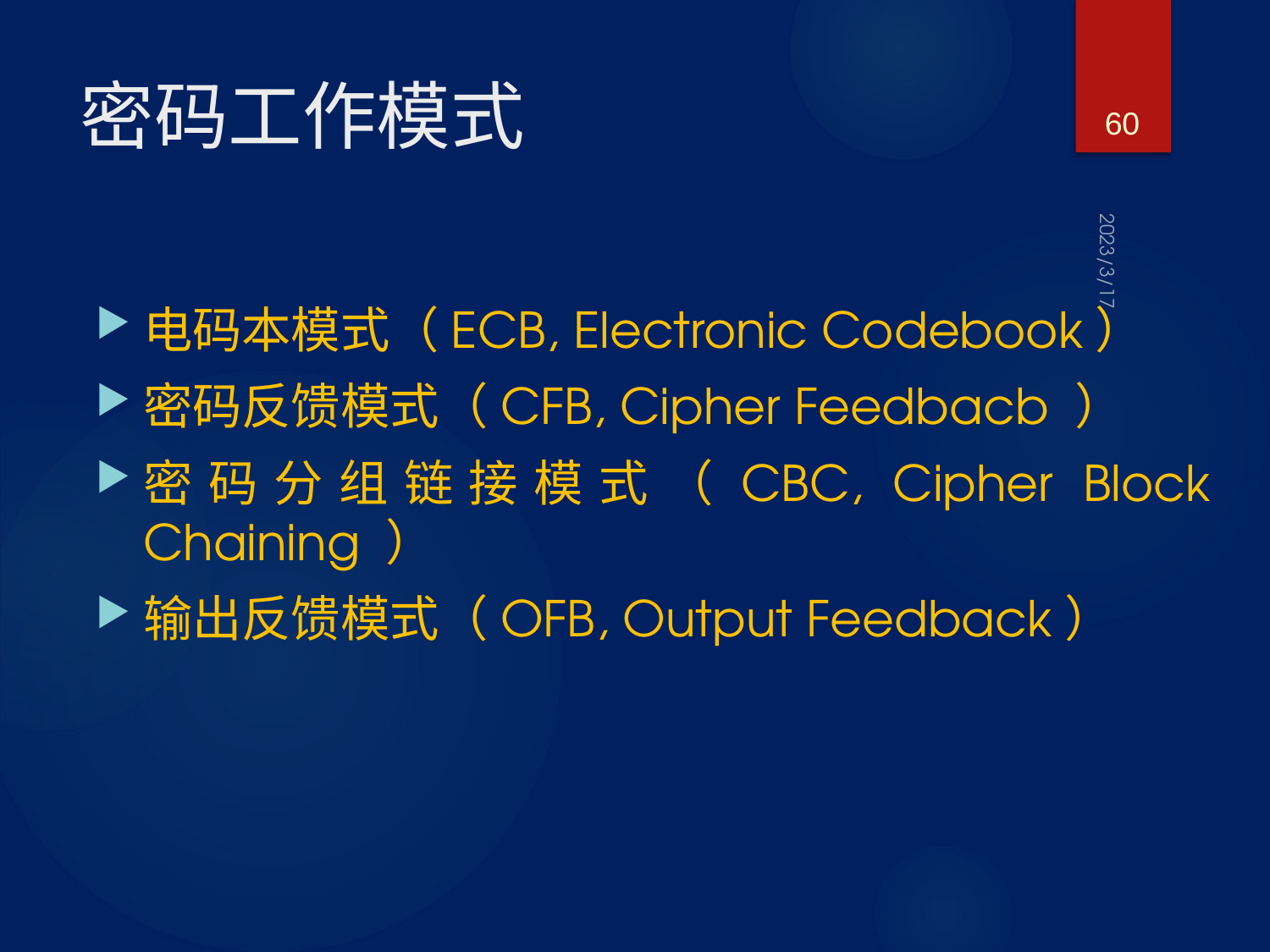

60
# 密码工作模式
2023/3/17
电码本模式（ECB, Electronic Codebook）
密码反馈模式（CFB, Cipher Feedbacb ）
密码分组链接模式（CBC, Cipher Block Chaining ）
输出反馈模式（OFB, Output Feedback）